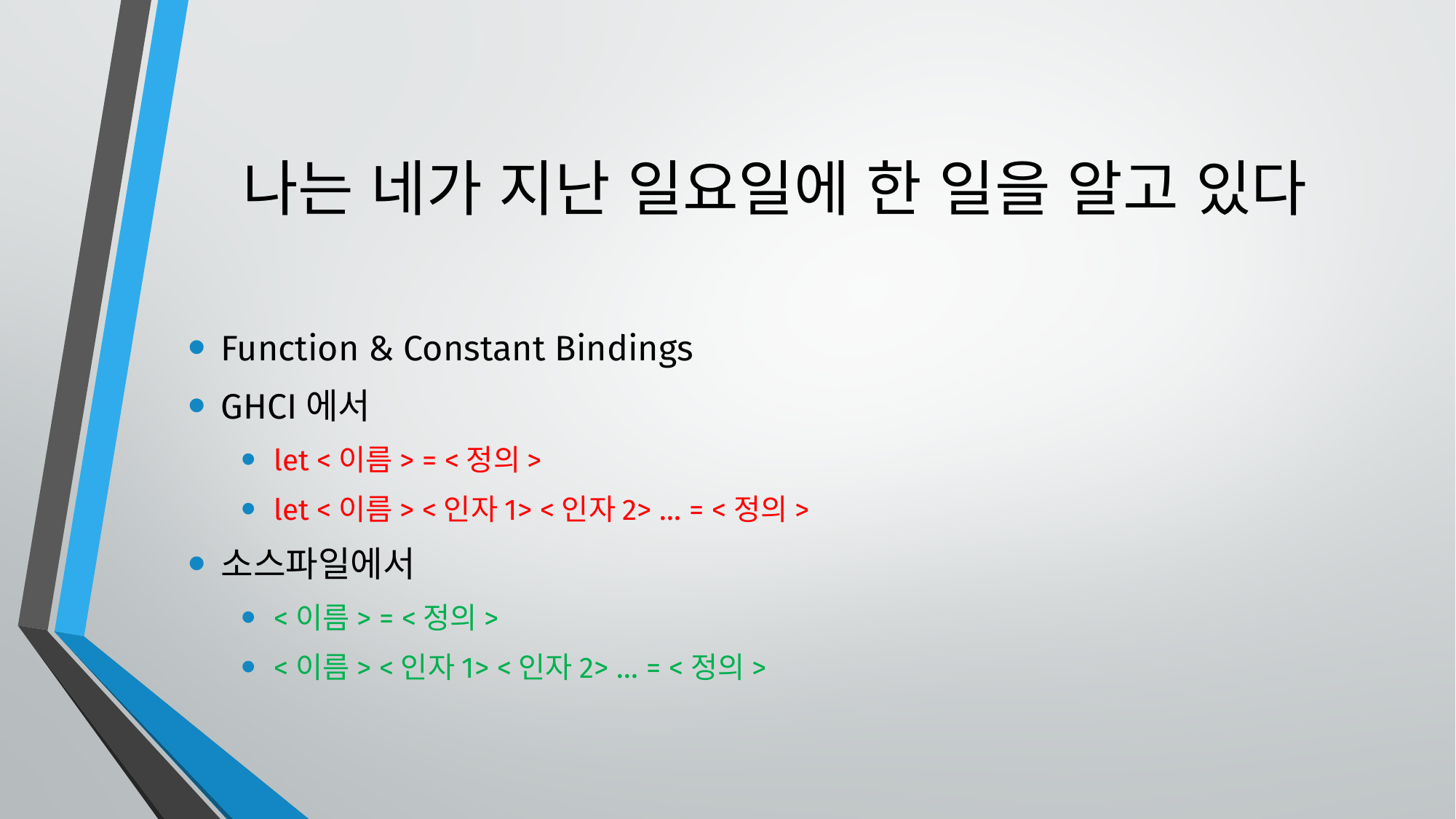

# 나는 네가 지난 일요일에 한 일을 알고 있다
Function & Constant Bindings
GHCI에서
let <이름> = <정의>
let <이름> <인자1> <인자2> … = <정의>
소스파일에서
<이름> = <정의>
<이름> <인자1> <인자2> … = <정의>